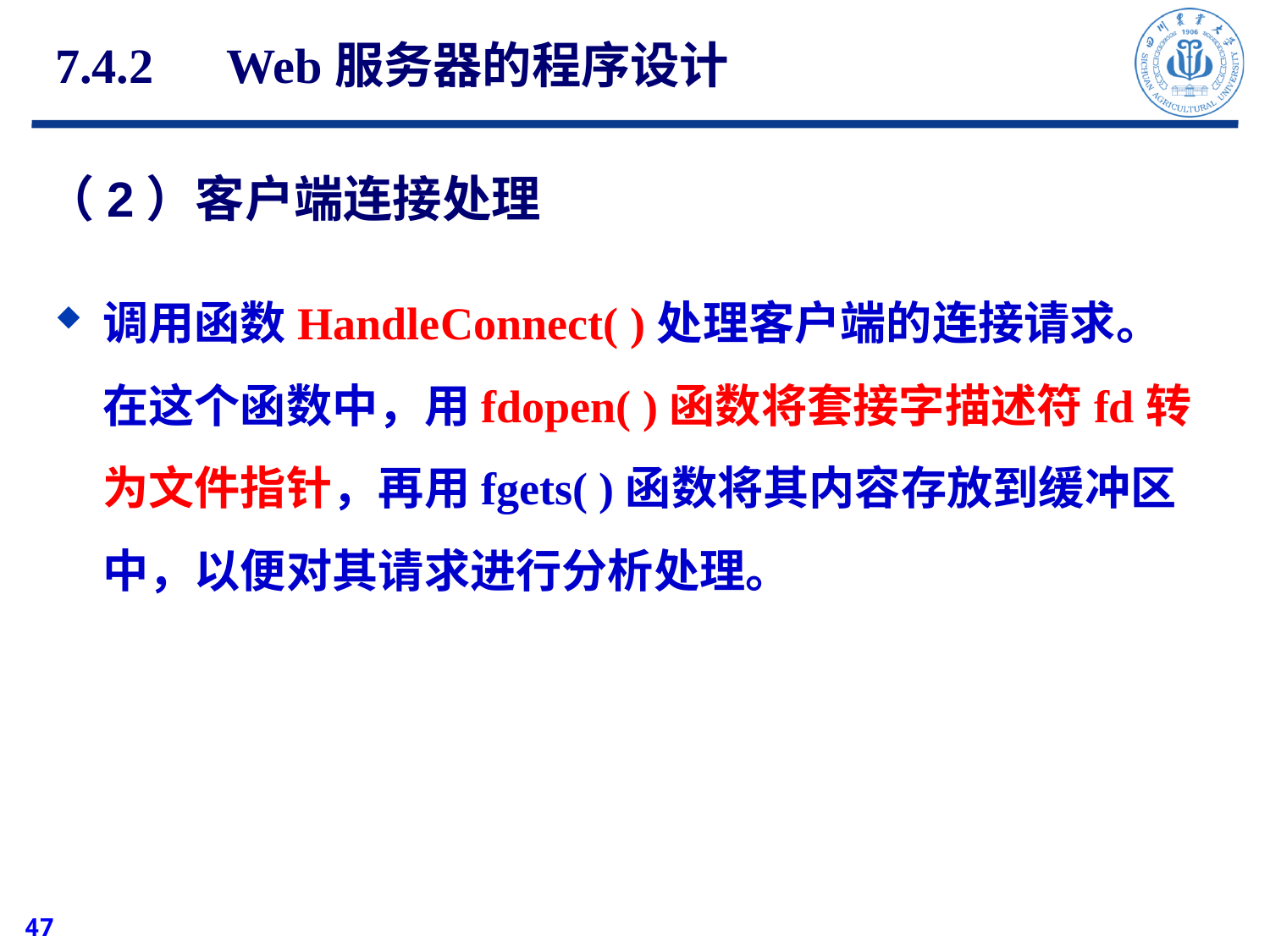

7.4.2　Web服务器的程序设计
# （2）客户端连接处理
调用函数HandleConnect( )处理客户端的连接请求。在这个函数中，用fdopen( )函数将套接字描述符fd转为文件指针，再用fgets( )函数将其内容存放到缓冲区中，以便对其请求进行分析处理。